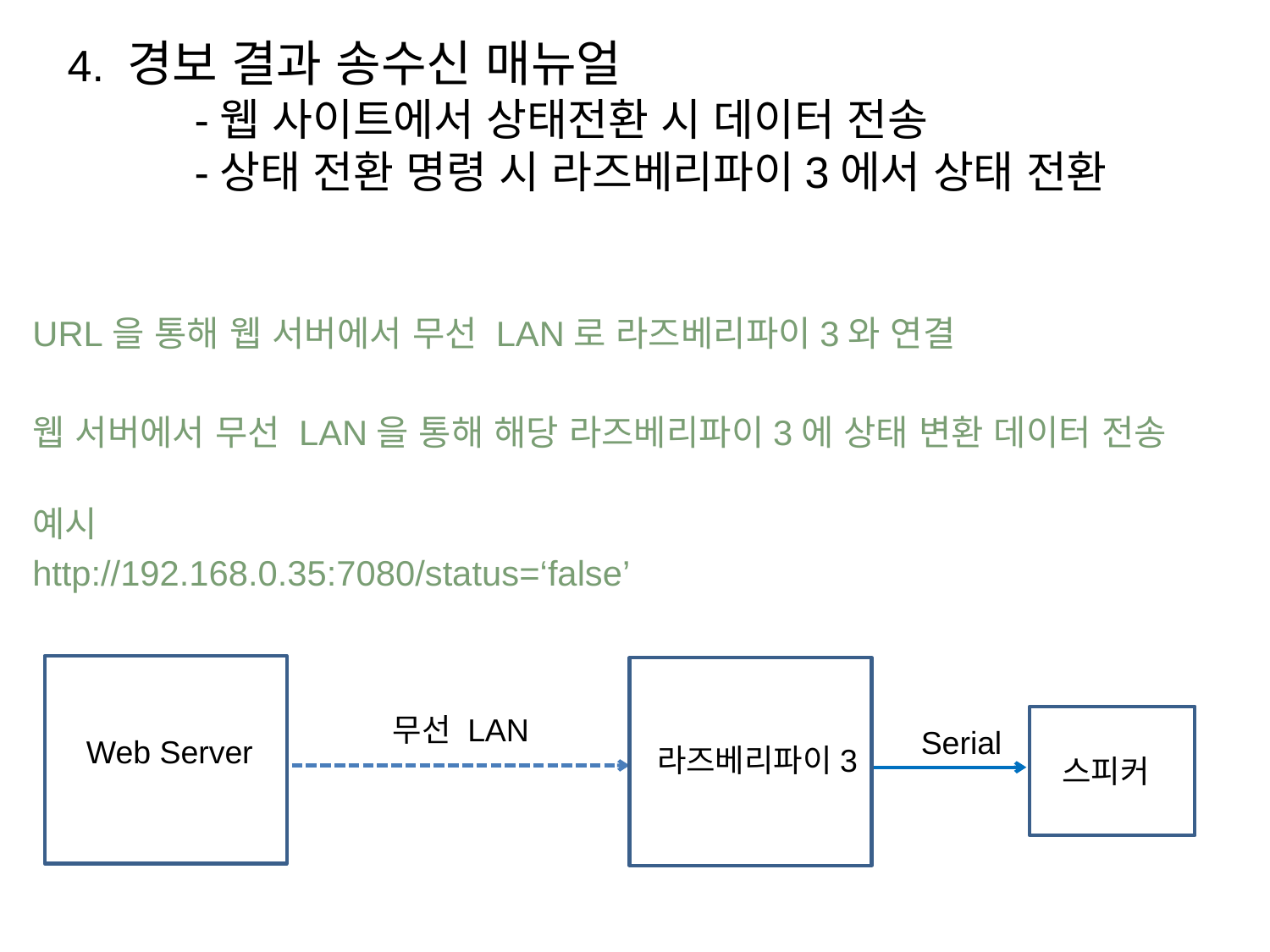

4. 경보 결과 송수신 매뉴얼
	-웹 사이트에서 상태전환 시 데이터 전송
	-상태 전환 명령 시 라즈베리파이3에서 상태 전환

URL을 통해 웹 서버에서 무선 LAN로 라즈베리파이3와 연결

웹 서버에서 무선 LAN을 통해 해당 라즈베리파이3에 상태 변환 데이터 전송
예시
http://192.168.0.35:7080/status=‘false’

Web Server

라즈베리파이3
무선 LAN

스피커
Serial